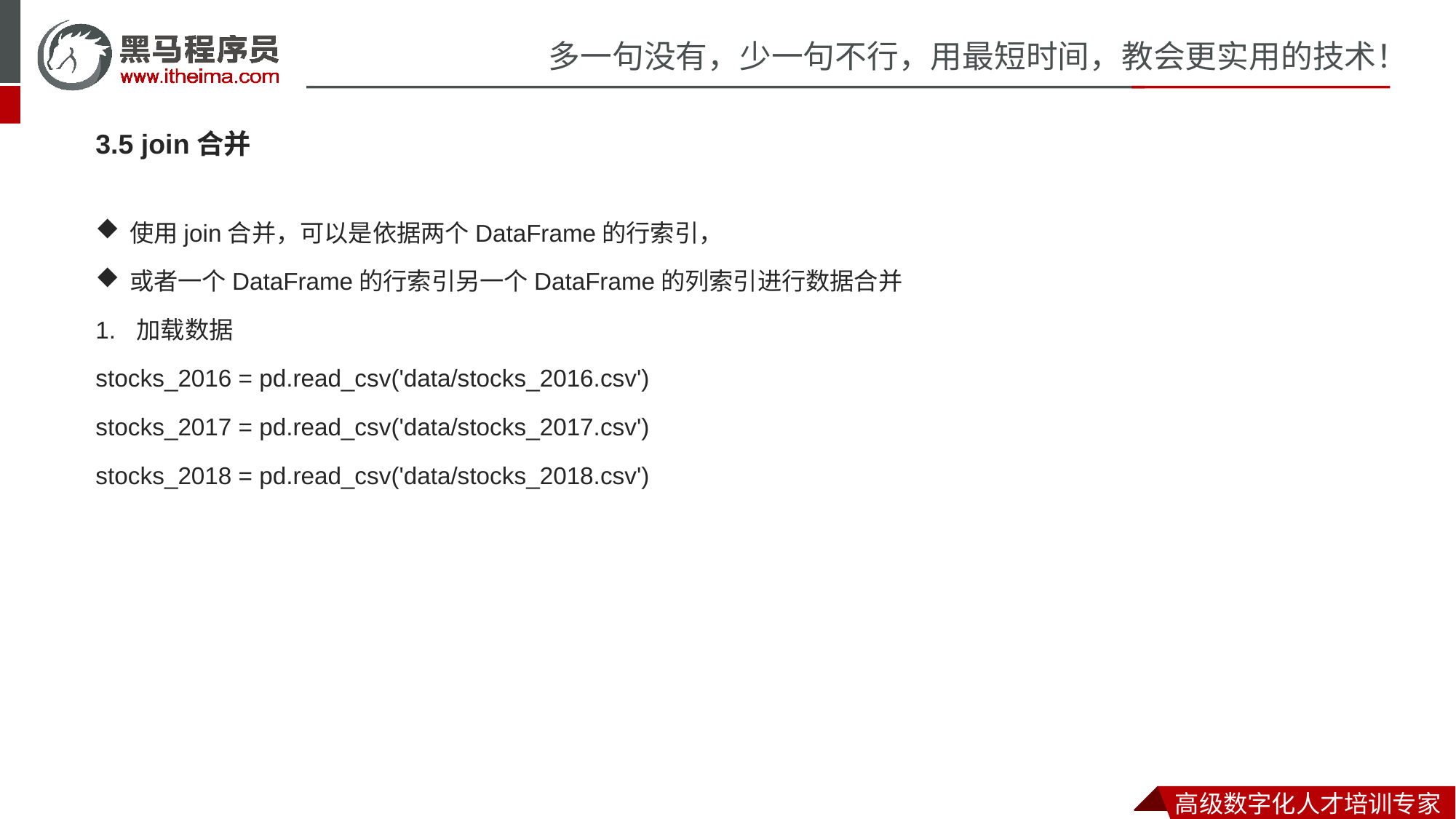

3.5 join合并
使用join合并，可以是依据两个DataFrame的行索引，
或者一个DataFrame的行索引另一个DataFrame的列索引进行数据合并
加载数据
stocks_2016 = pd.read_csv('data/stocks_2016.csv')
stocks_2017 = pd.read_csv('data/stocks_2017.csv')
stocks_2018 = pd.read_csv('data/stocks_2018.csv')